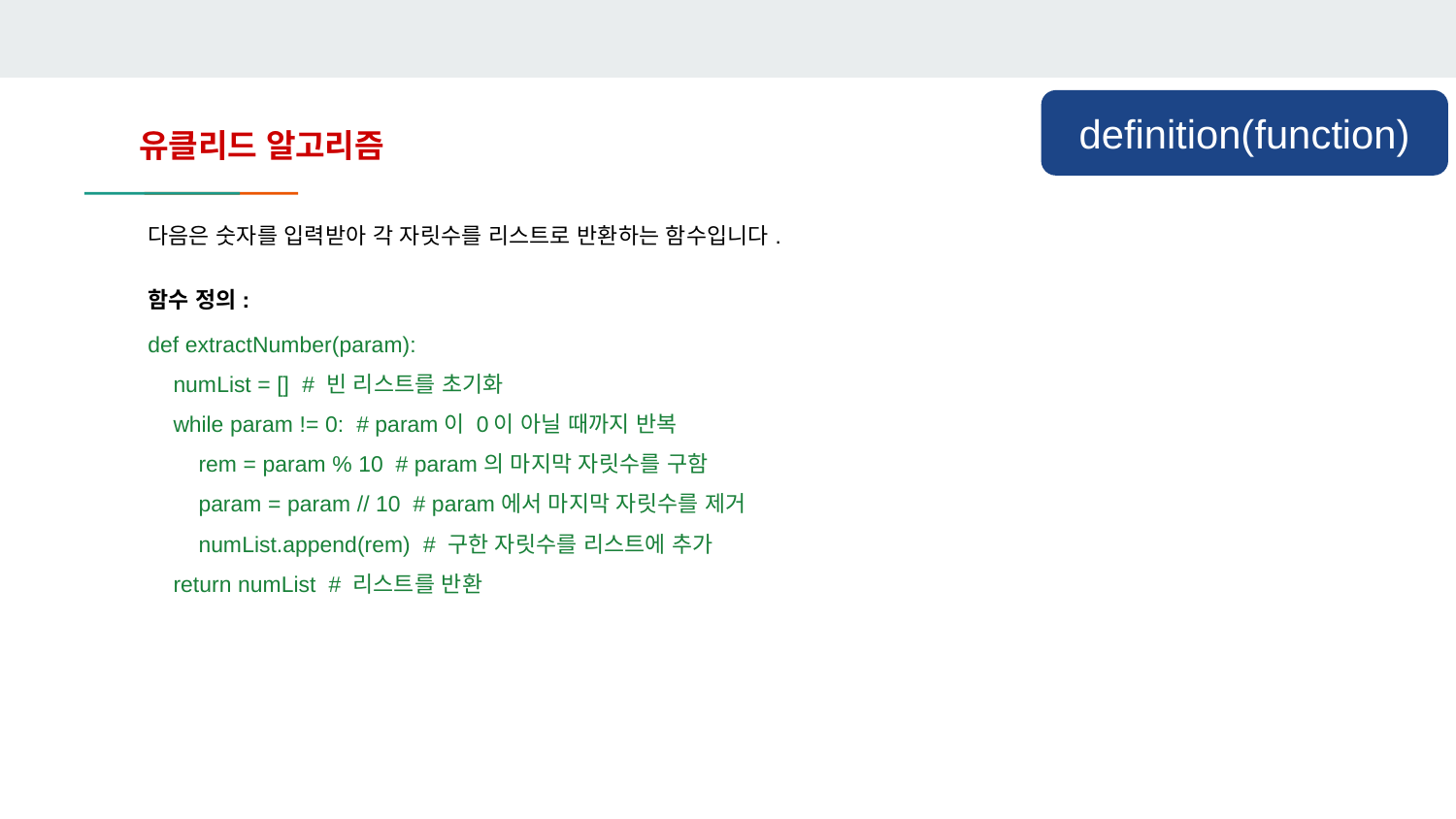

definition(function)
유클리드 알고리즘
다음은 숫자를 입력받아 각 자릿수를 리스트로 반환하는 함수입니다.
함수 정의:
def extractNumber(param):
    numList = []  # 빈 리스트를 초기화
    while param != 0:  # param이 0이 아닐 때까지 반복
        rem = param % 10  # param의 마지막 자릿수를 구함
        param = param // 10  # param에서 마지막 자릿수를 제거
        numList.append(rem)  # 구한 자릿수를 리스트에 추가
    return numList  # 리스트를 반환